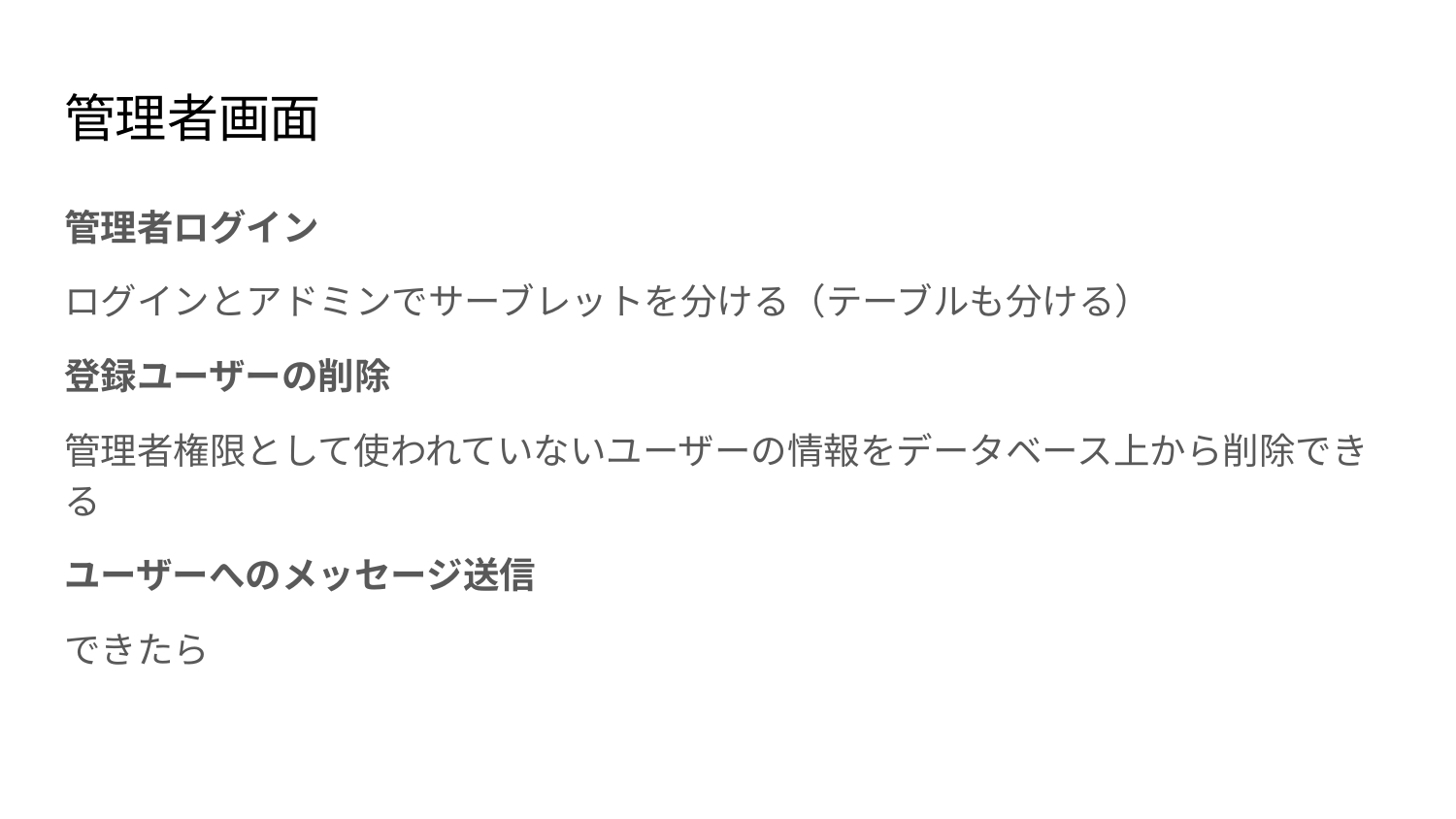

# 管理者画面
管理者ログイン
ログインとアドミンでサーブレットを分ける（テーブルも分ける）
登録ユーザーの削除
管理者権限として使われていないユーザーの情報をデータベース上から削除できる
ユーザーへのメッセージ送信
できたら